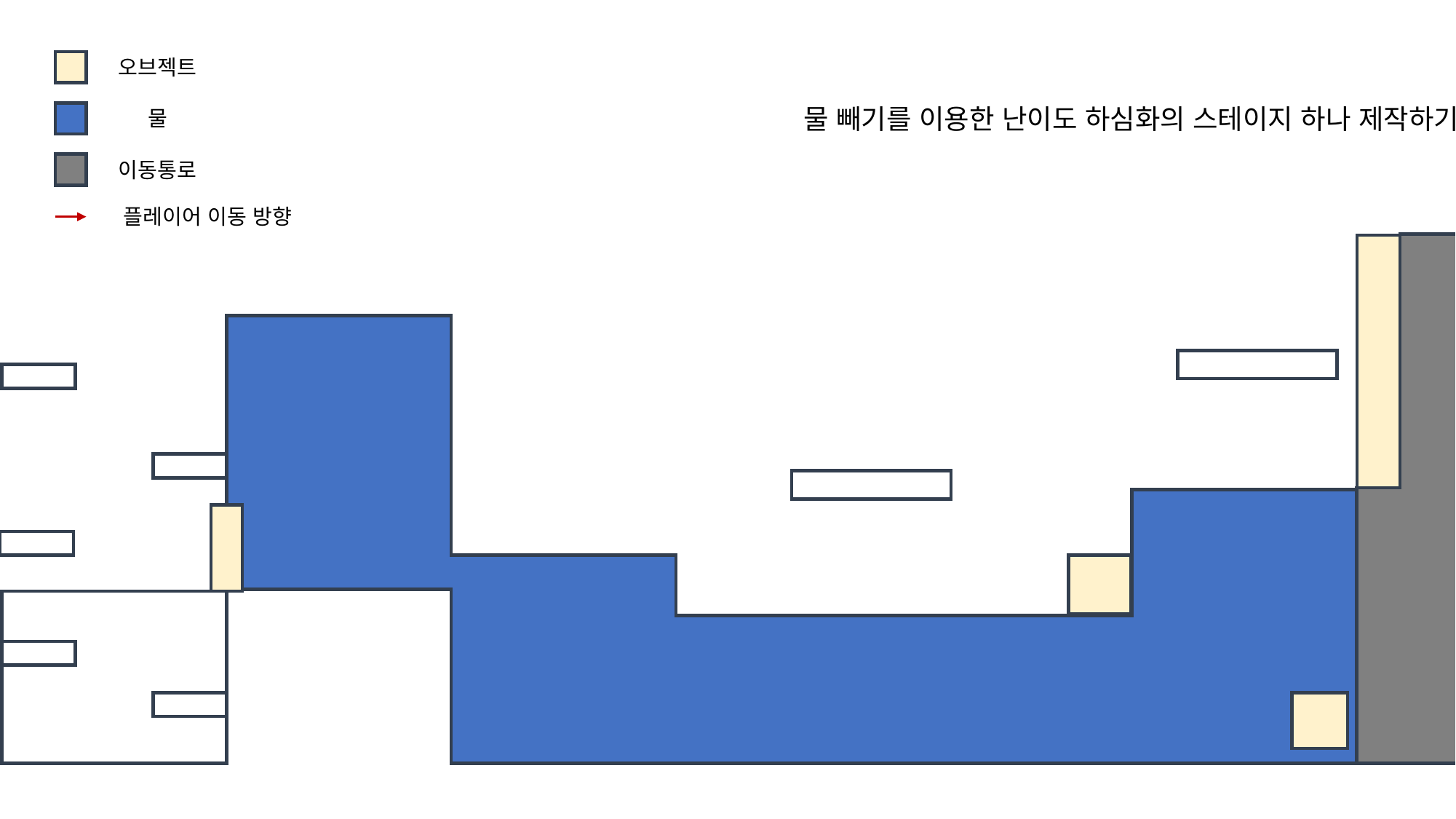

오브젝트

물 빼기를 이용한 난이도 하심화의 스테이지 하나 제작하기
물

이동통로

플레이어 이동 방향